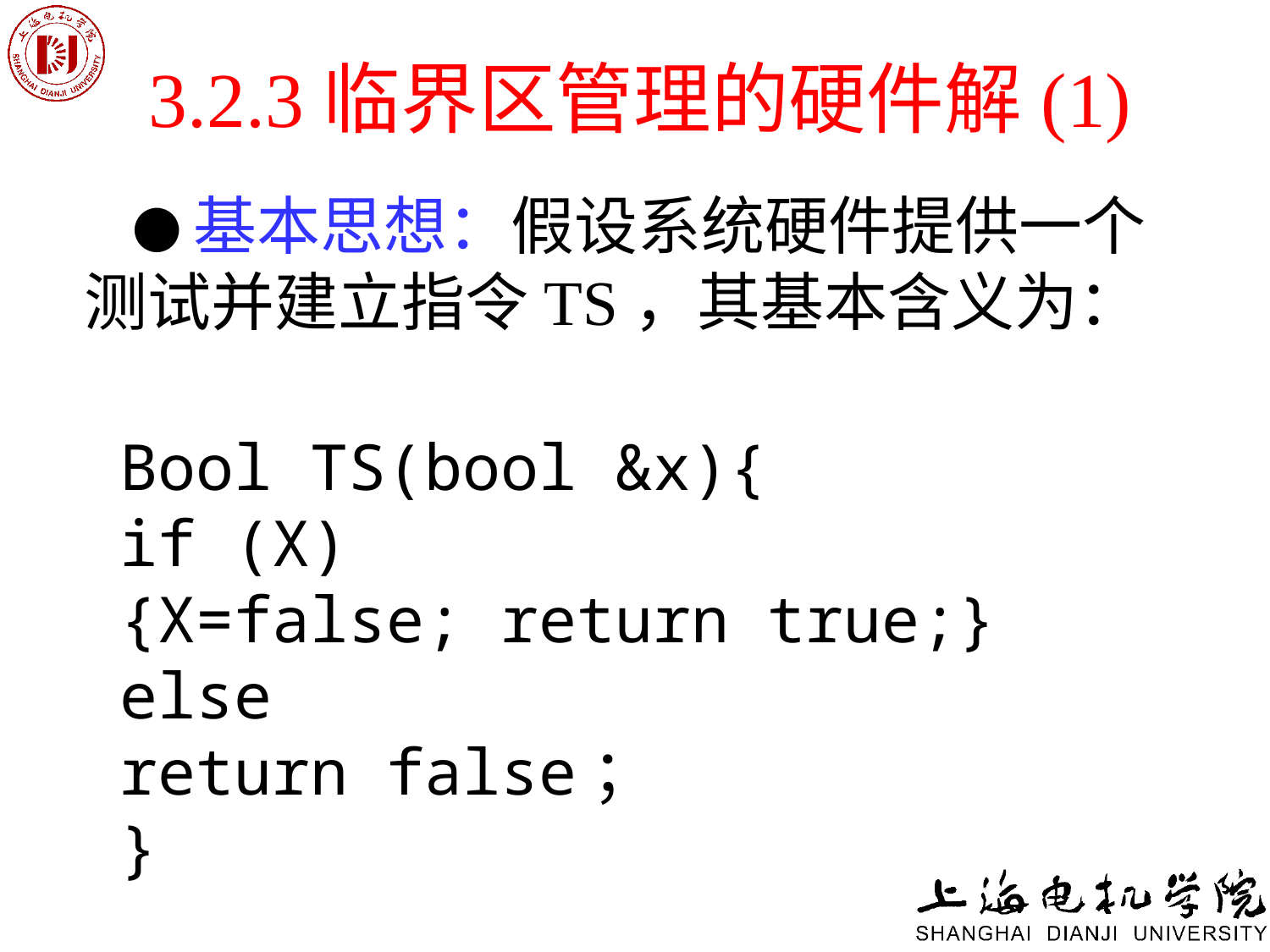

# 3.2.3临界区管理的硬件解(1)
  ●基本思想：假设系统硬件提供一个测试并建立指令TS，其基本含义为：
Bool TS(bool &x){
if (X)
{X=false; return true;}
else
return false；
}